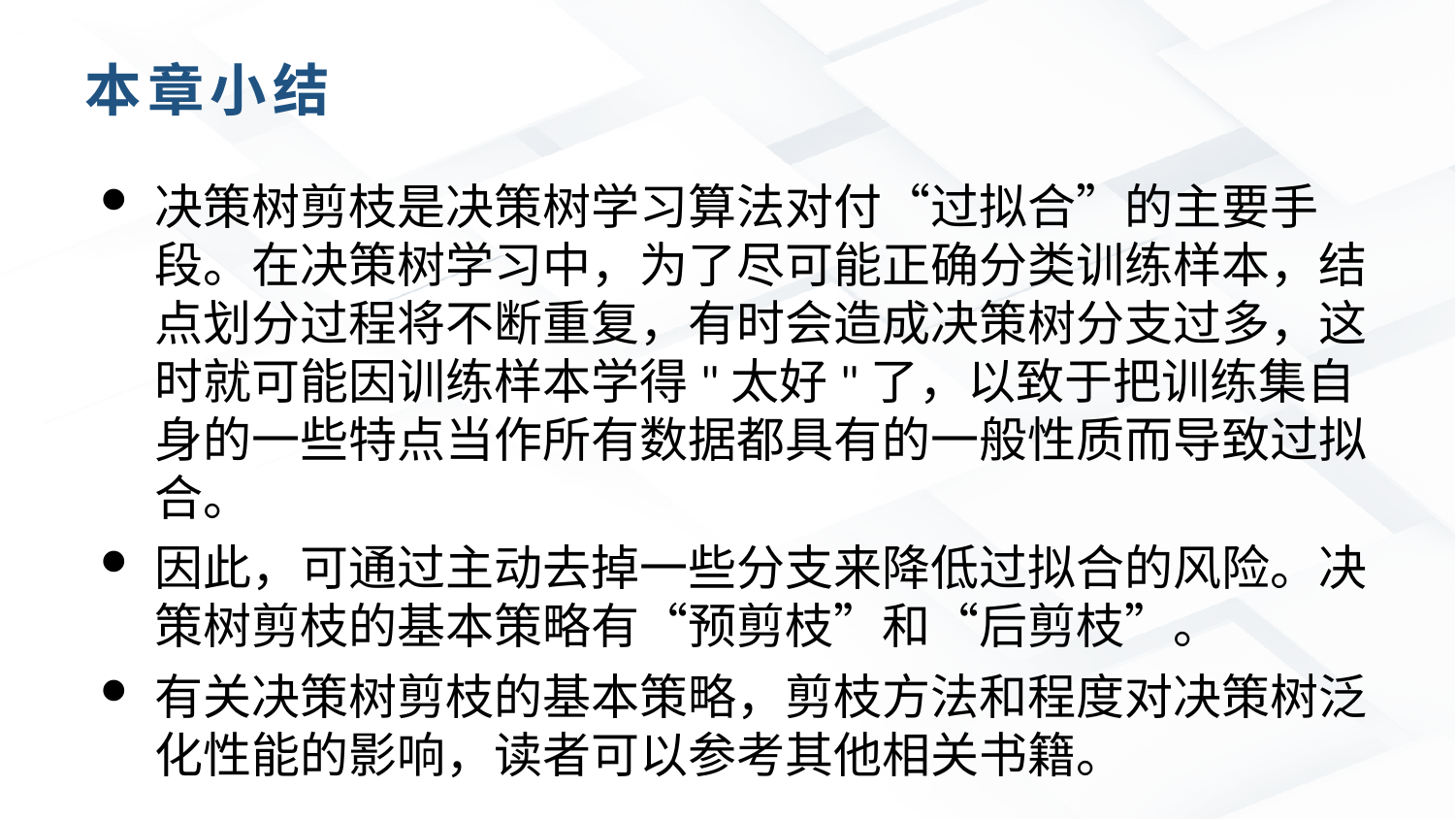

本章小结
决策树剪枝是决策树学习算法对付“过拟合”的主要手段。在决策树学习中，为了尽可能正确分类训练样本，结点划分过程将不断重复，有时会造成决策树分支过多，这时就可能因训练样本学得"太好"了，以致于把训练集自身的一些特点当作所有数据都具有的一般性质而导致过拟合。
因此，可通过主动去掉一些分支来降低过拟合的风险。决策树剪枝的基本策略有“预剪枝”和“后剪枝”。
有关决策树剪枝的基本策略，剪枝方法和程度对决策树泛化性能的影响，读者可以参考其他相关书籍。